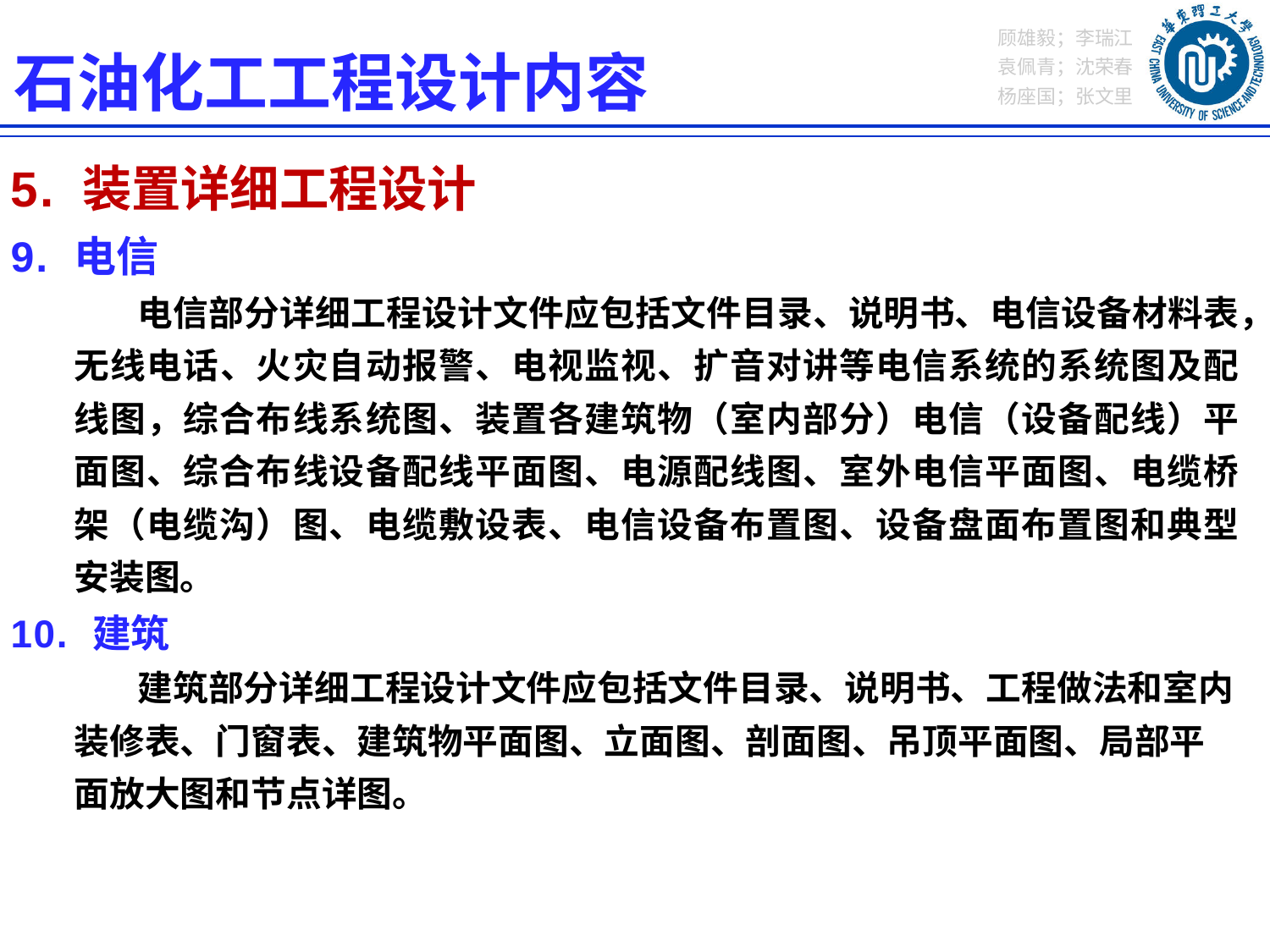

石油化工工程设计内容
装置详细工程设计
电信
电信部分详细工程设计文件应包括文件目录、说明书、电信设备材料表，无线电话、火灾自动报警、电视监视、扩音对讲等电信系统的系统图及配线图，综合布线系统图、装置各建筑物（室内部分）电信（设备配线）平面图、综合布线设备配线平面图、电源配线图、室外电信平面图、电缆桥架（电缆沟）图、电缆敷设表、电信设备布置图、设备盘面布置图和典型安装图。
 建筑
建筑部分详细工程设计文件应包括文件目录、说明书、工程做法和室内装修表、门窗表、建筑物平面图、立面图、剖面图、吊顶平面图、局部平面放大图和节点详图。